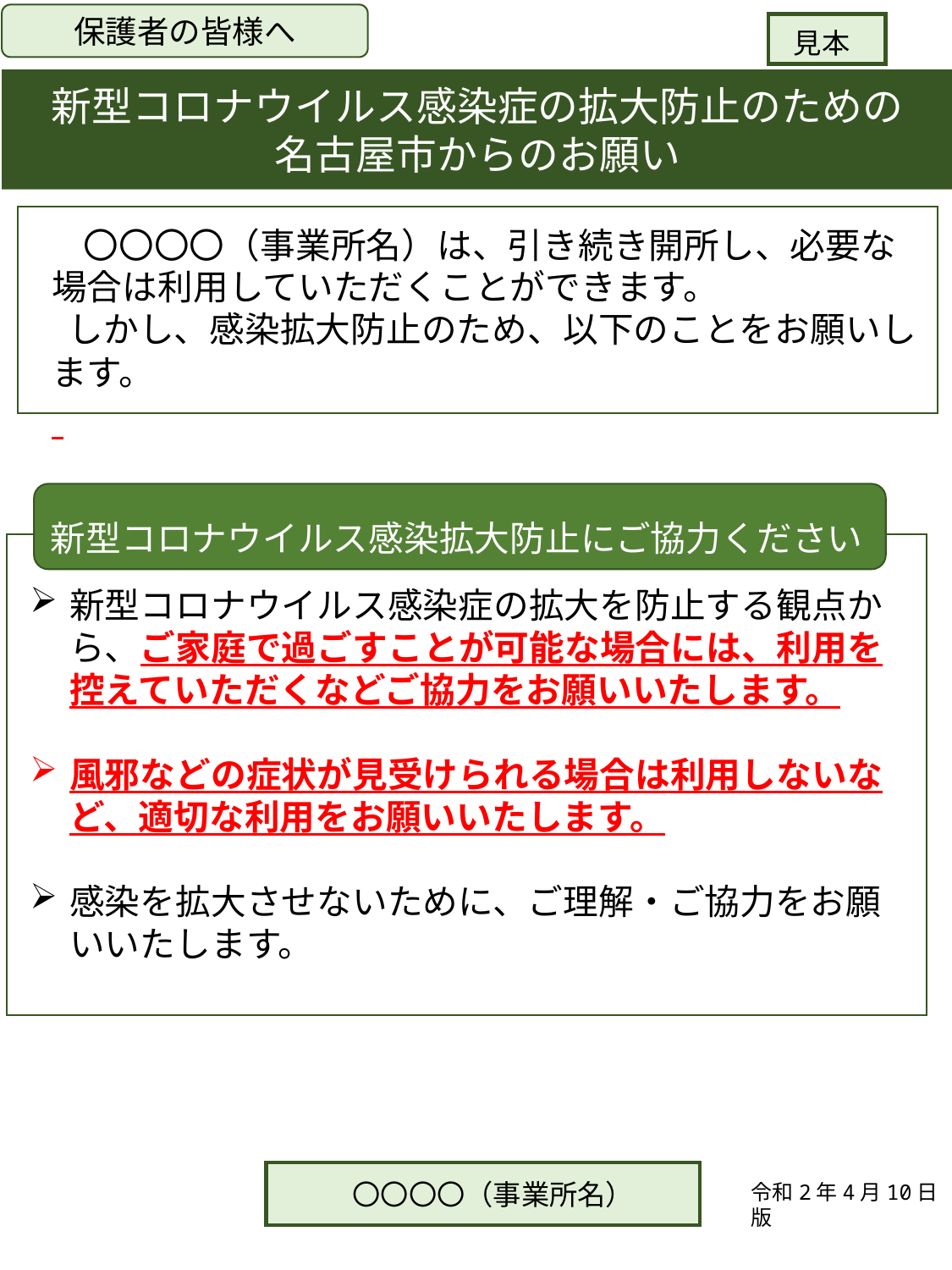

見本
保護者の皆様へ

新型コロナウイルス感染症の拡大防止のための
名古屋市からのお願い

　〇〇〇〇（事業所名）は、引き続き開所し、必要な場合は利用していただくことができます。
 しかし、感染拡大防止のため、以下のことをお願いします。

新型コロナウイルス感染拡大防止にご協力ください

新型コロナウイルス感染症の拡大を防止する観点から、ご家庭で過ごすことが可能な場合には、利用を控えていただくなどご協力をお願いいたします。

風邪などの症状が見受けられる場合は利用しないなど、適切な利用をお願いいたします。

感染を拡大させないために、ご理解・ご協力をお願いいたします。

〇〇〇〇（事業所名）

令和2年4月10日版